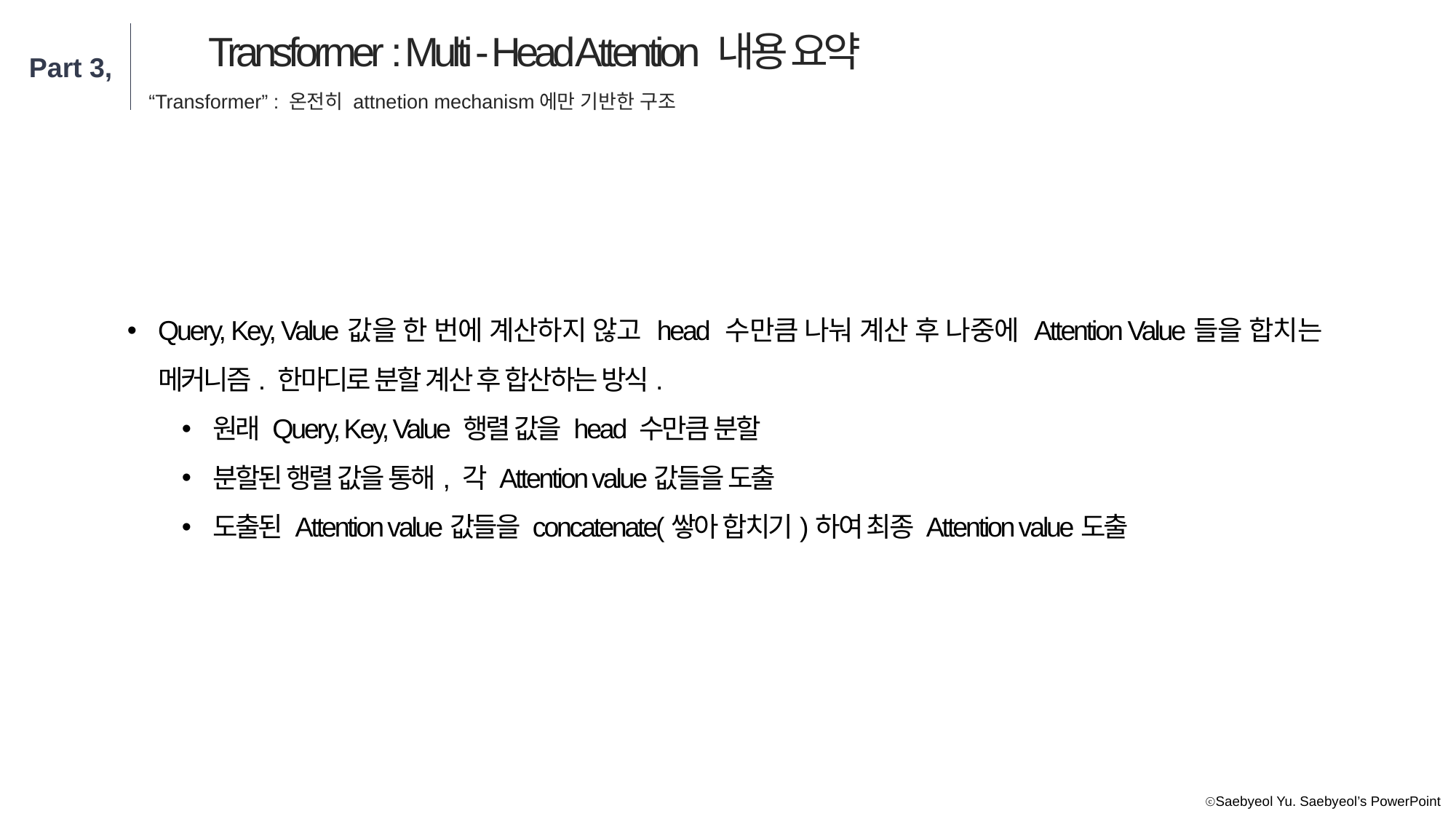

Transformer : Multi - Head Attention 내용 요약
Part 3,
“Transformer” : 온전히 attnetion mechanism에만 기반한 구조
Query, Key, Value값을 한 번에 계산하지 않고 head 수만큼 나눠 계산 후 나중에 Attention Value들을 합치는 메커니즘. 한마디로 분할 계산 후 합산하는 방식.
원래 Query, Key, Value 행렬 값을 head 수만큼 분할
분할된 행렬 값을 통해, 각 Attention value값들을 도출
도출된 Attention value값들을 concatenate(쌓아 합치기)하여 최종 Attention value도출